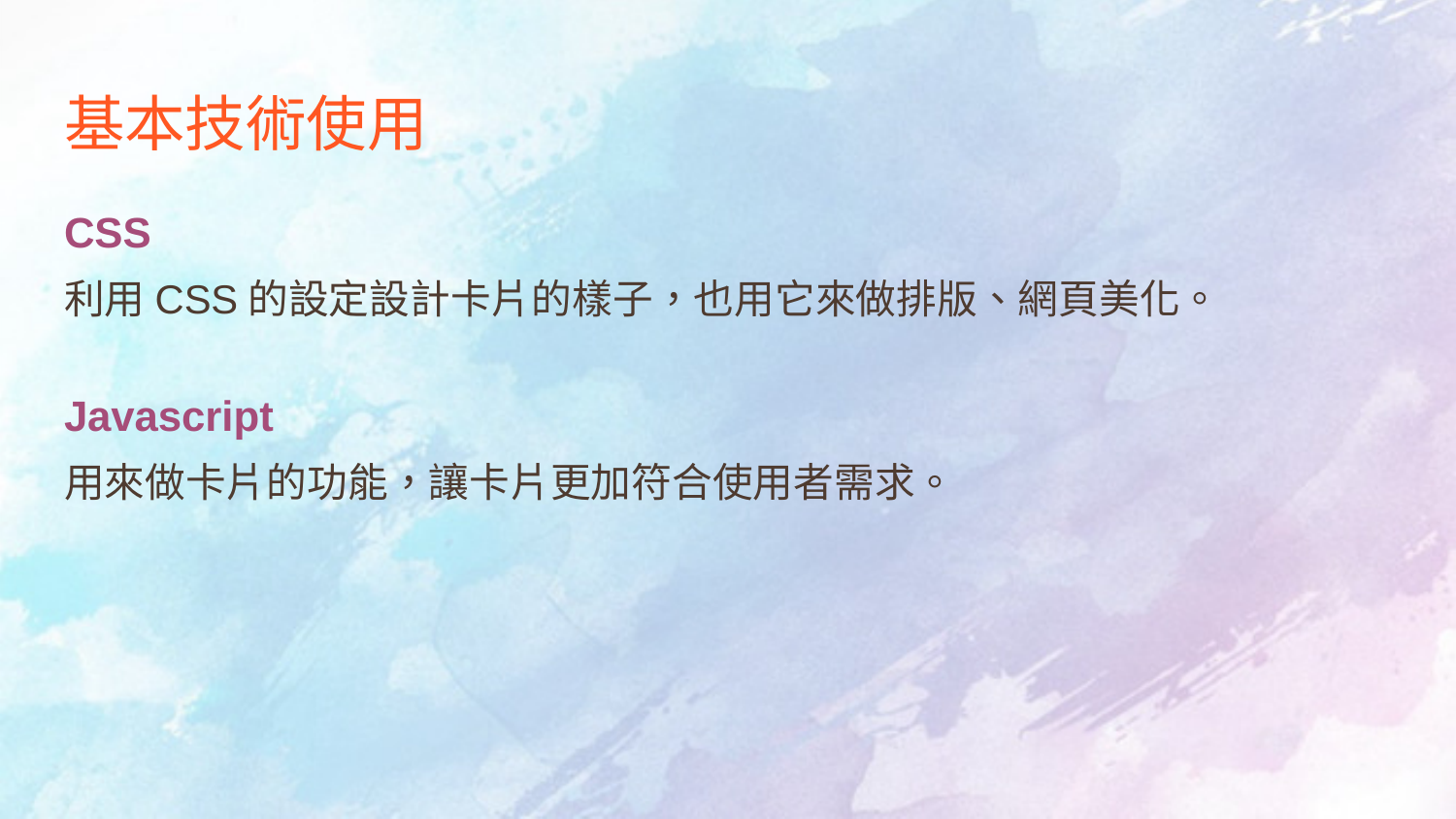

# 基本技術使用
CSS
利用CSS的設定設計卡片的樣子，也用它來做排版、網頁美化。

Javascript
用來做卡片的功能，讓卡片更加符合使用者需求。